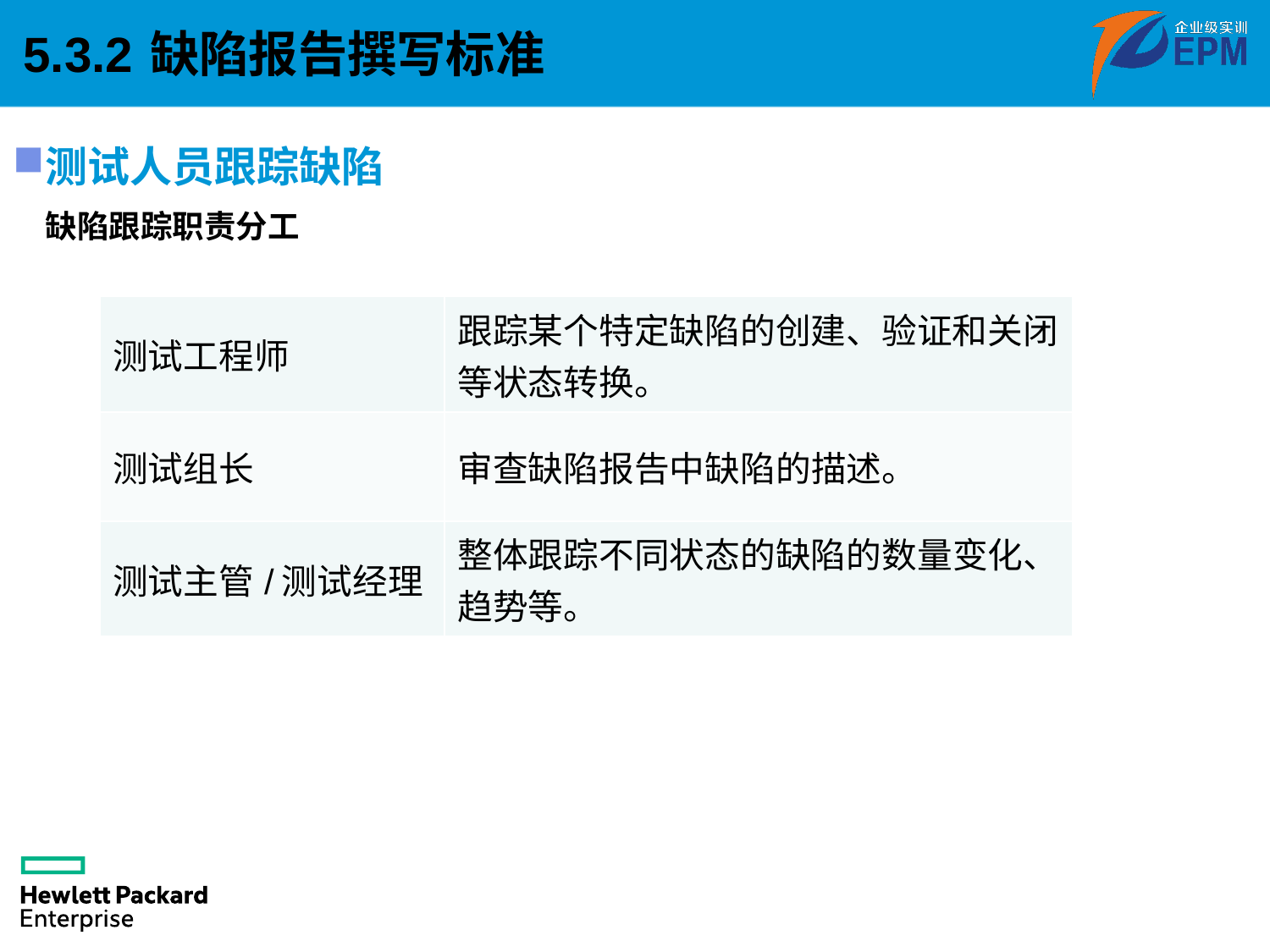

# 5.3.2	缺陷报告撰写标准
测试人员跟踪缺陷
缺陷跟踪职责分工
| 测试工程师 | 跟踪某个特定缺陷的创建、验证和关闭等状态转换。 |
| --- | --- |
| 测试组长 | 审查缺陷报告中缺陷的描述。 |
| 测试主管/测试经理 | 整体跟踪不同状态的缺陷的数量变化、趋势等。 |
，